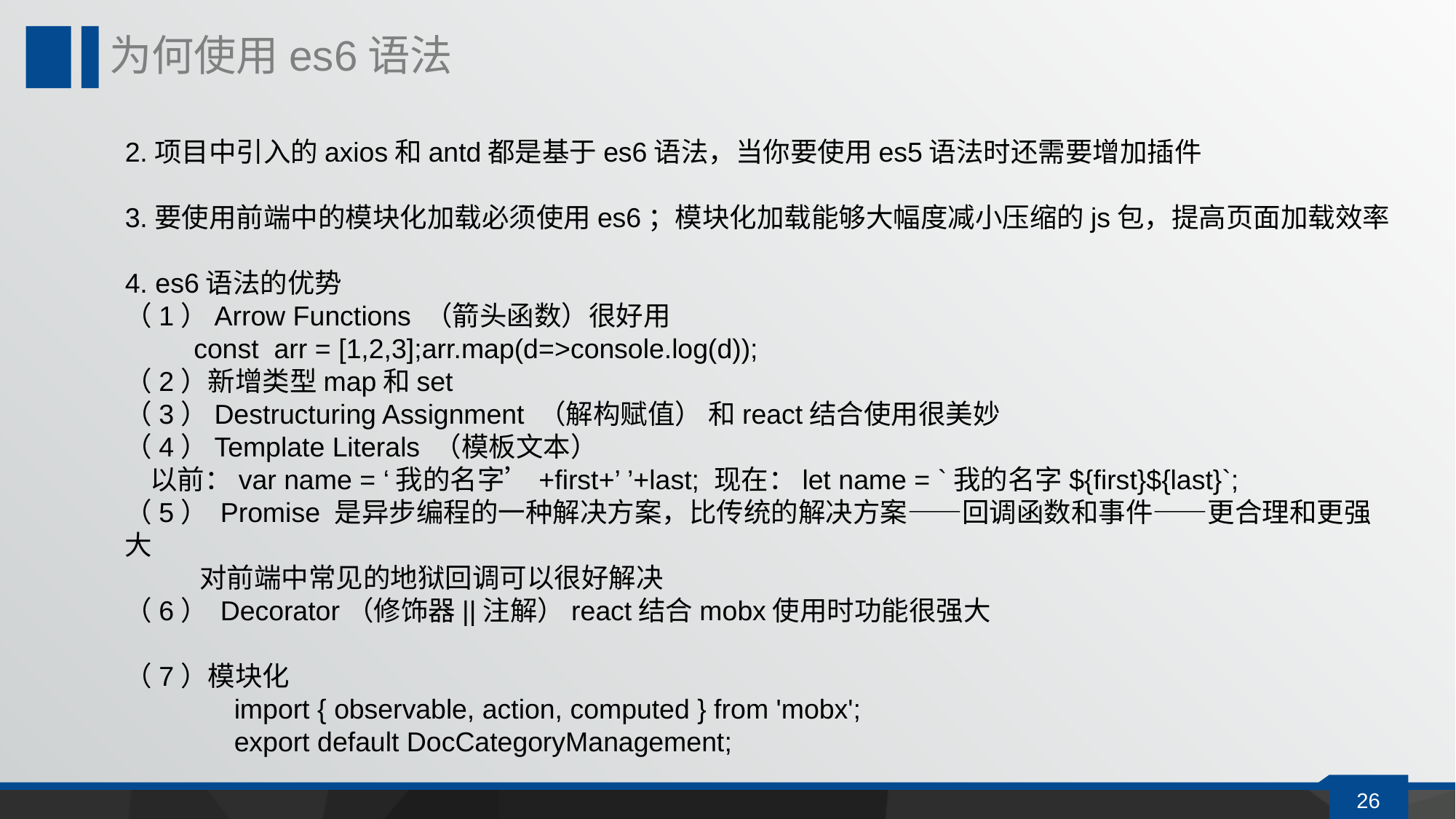

# 为何使用es6语法
2.项目中引入的axios和antd都是基于es6语法，当你要使用es5语法时还需要增加插件

3.要使用前端中的模块化加载必须使用es6；模块化加载能够大幅度减小压缩的js包，提高页面加载效率

4. es6语法的优势
（1）Arrow Functions （箭头函数）很好用
         const  arr = [1,2,3];arr.map(d=>console.log(d));
（2）新增类型map和set
（3）Destructuring Assignment （解构赋值） 和react结合使用很美妙
（4）Template Literals （模板文本）
   以前：var name = ‘我的名字’+first+’ ’+last; 现在：let name = `我的名字${first}${last}`;
（5） Promise 是异步编程的一种解决方案，比传统的解决方案——回调函数和事件——更合理和更强大
           对前端中常见的地狱回调可以很好解决
（6） Decorator（修饰器||注解）react结合mobx使用时功能很强大

（7）模块化
	import { observable, action, computed } from 'mobx';
 	export default DocCategoryManagement;